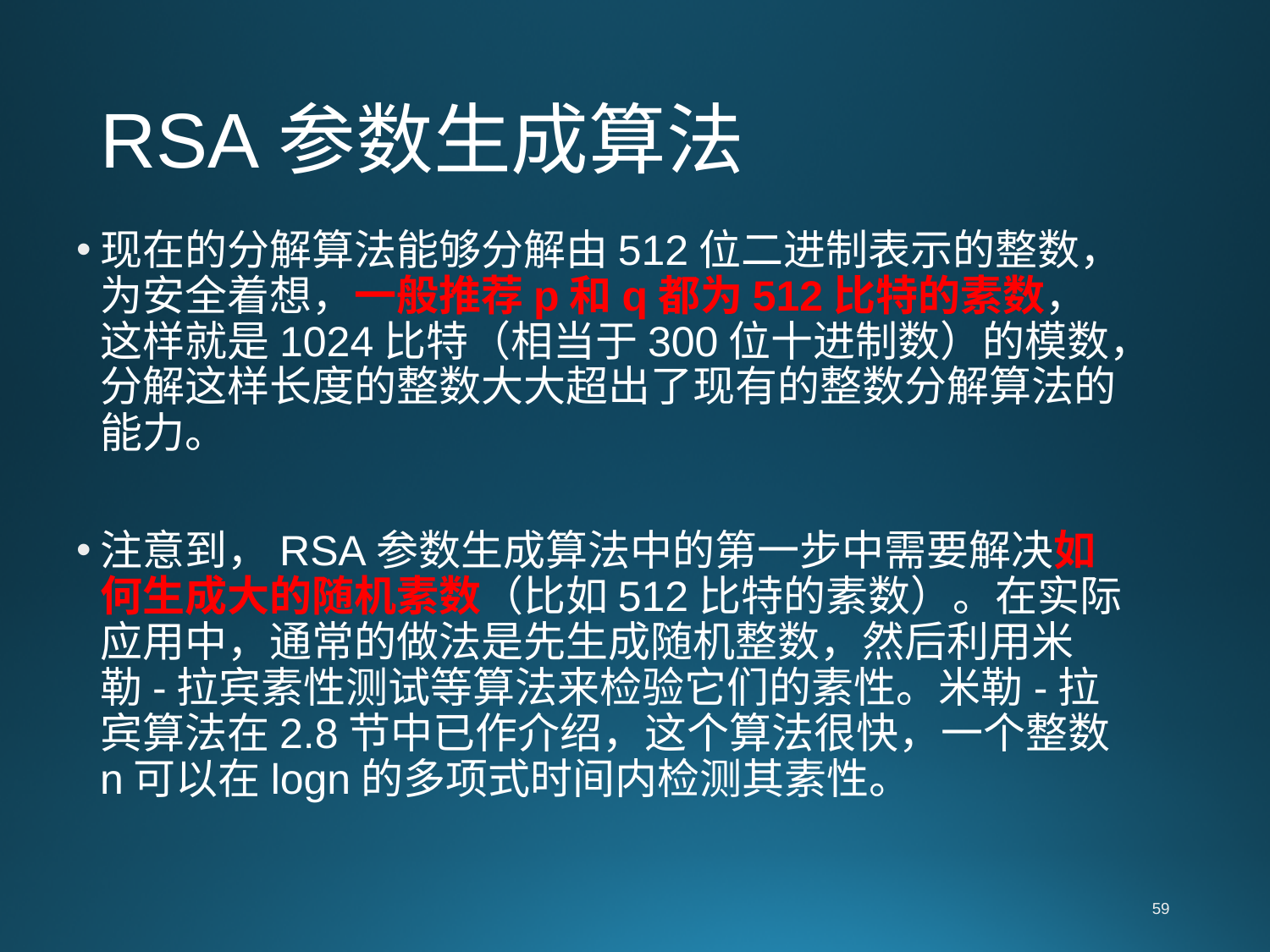

# RSA参数生成算法
现在的分解算法能够分解由512位二进制表示的整数，为安全着想，一般推荐p和q都为512比特的素数，这样就是1024比特（相当于300位十进制数）的模数，分解这样长度的整数大大超出了现有的整数分解算法的能力。

注意到，RSA参数生成算法中的第一步中需要解决如何生成大的随机素数（比如512比特的素数）。在实际应用中，通常的做法是先生成随机整数，然后利用米勒-拉宾素性测试等算法来检验它们的素性。米勒-拉宾算法在2.8节中已作介绍，这个算法很快，一个整数n可以在logn的多项式时间内检测其素性。
59